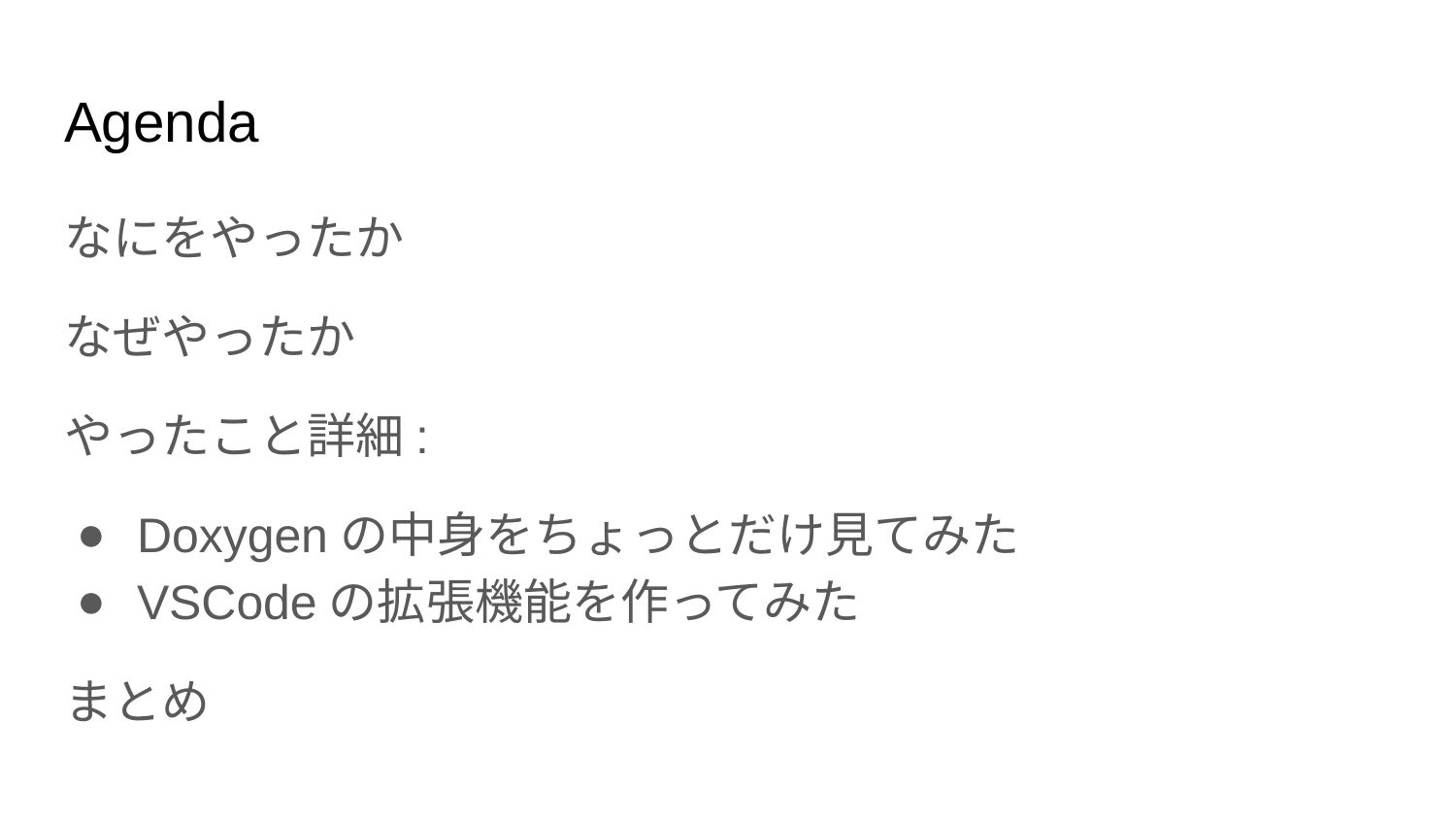

# Agenda
なにをやったか
なぜやったか
やったこと詳細:
Doxygenの中身をちょっとだけ見てみた
VSCodeの拡張機能を作ってみた
まとめ